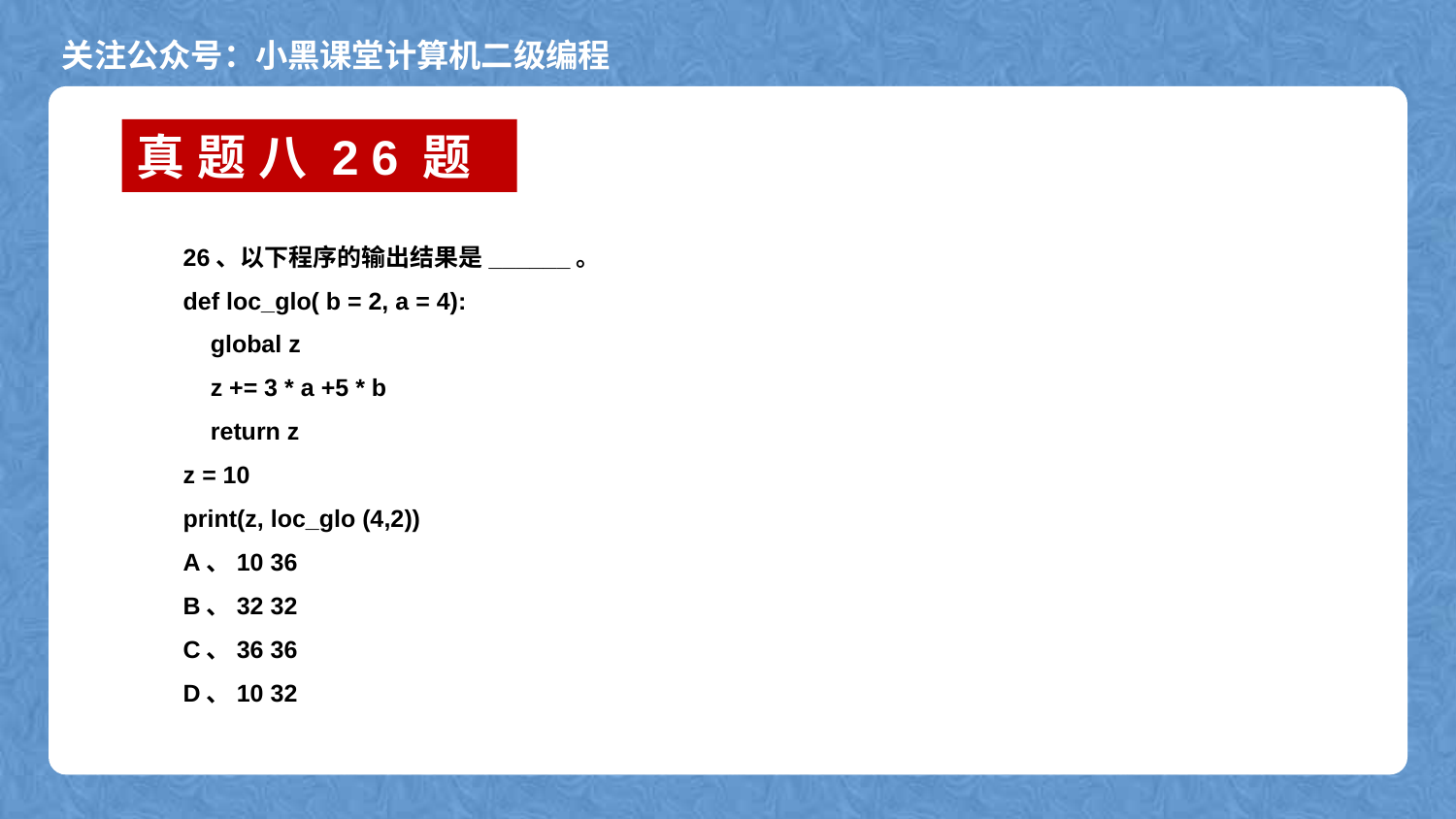

真题八26题
26、以下程序的输出结果是______。
def loc_glo( b = 2, a = 4):
    global z
    z += 3 * a +5 * b
    return z
z = 10
print(z, loc_glo (4,2))
A、10 36
B、32 32
C、36 36
D、10 32